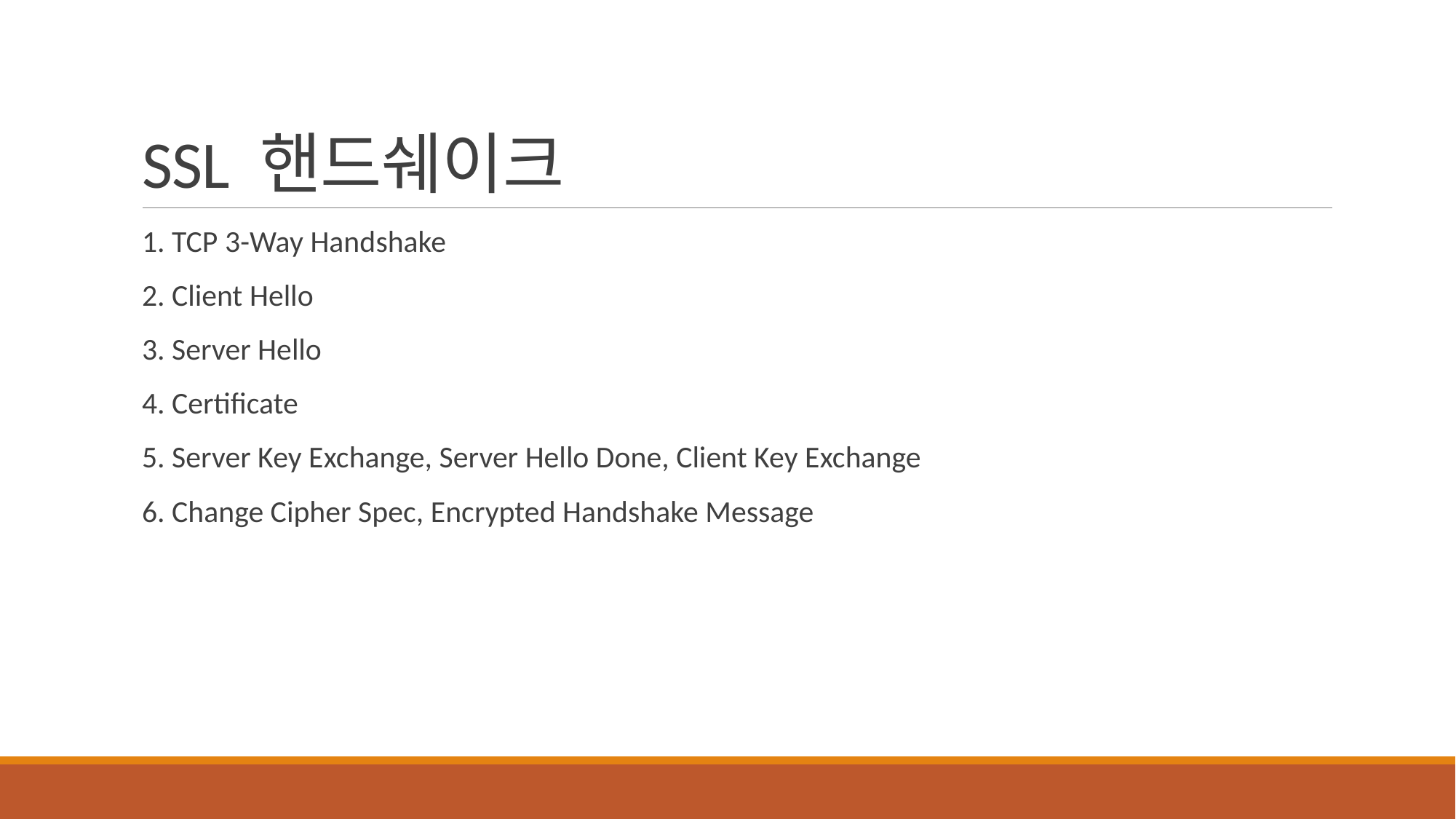

# SSL 핸드쉐이크
1. TCP 3-Way Handshake
2. Client Hello
3. Server Hello
4. Certificate
5. Server Key Exchange, Server Hello Done, Client Key Exchange
6. Change Cipher Spec, Encrypted Handshake Message